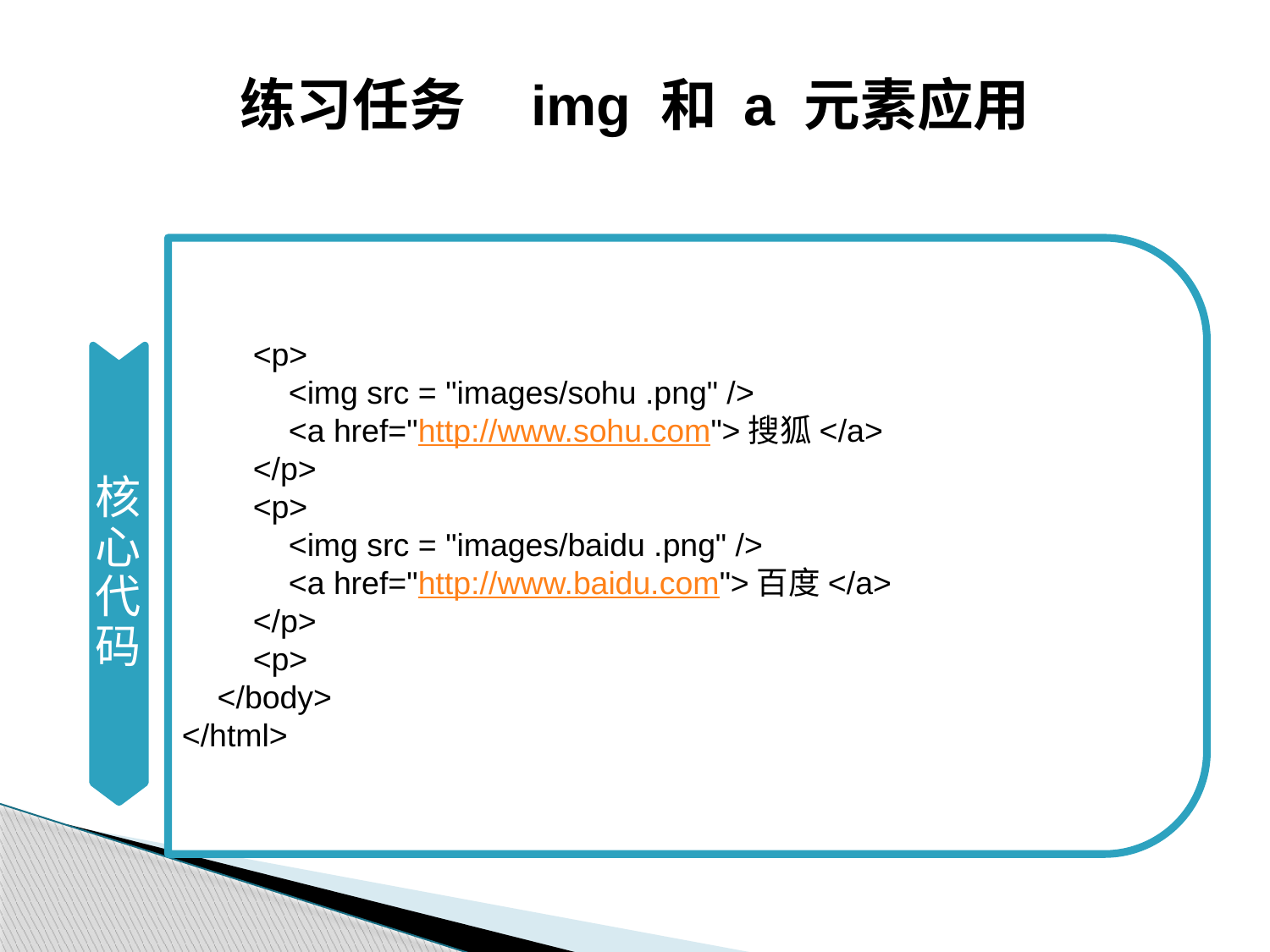

# 练习任务    img 和 a 元素应用

核心代码
        <p>
            <img src = "images/sohu .png" />
            <a href="http://www.sohu.com">搜狐</a>
        </p>
        <p>
            <img src = "images/baidu .png" />
            <a href="http://www.baidu.com">百度</a>
        </p>
        <p>
    </body>
</html>